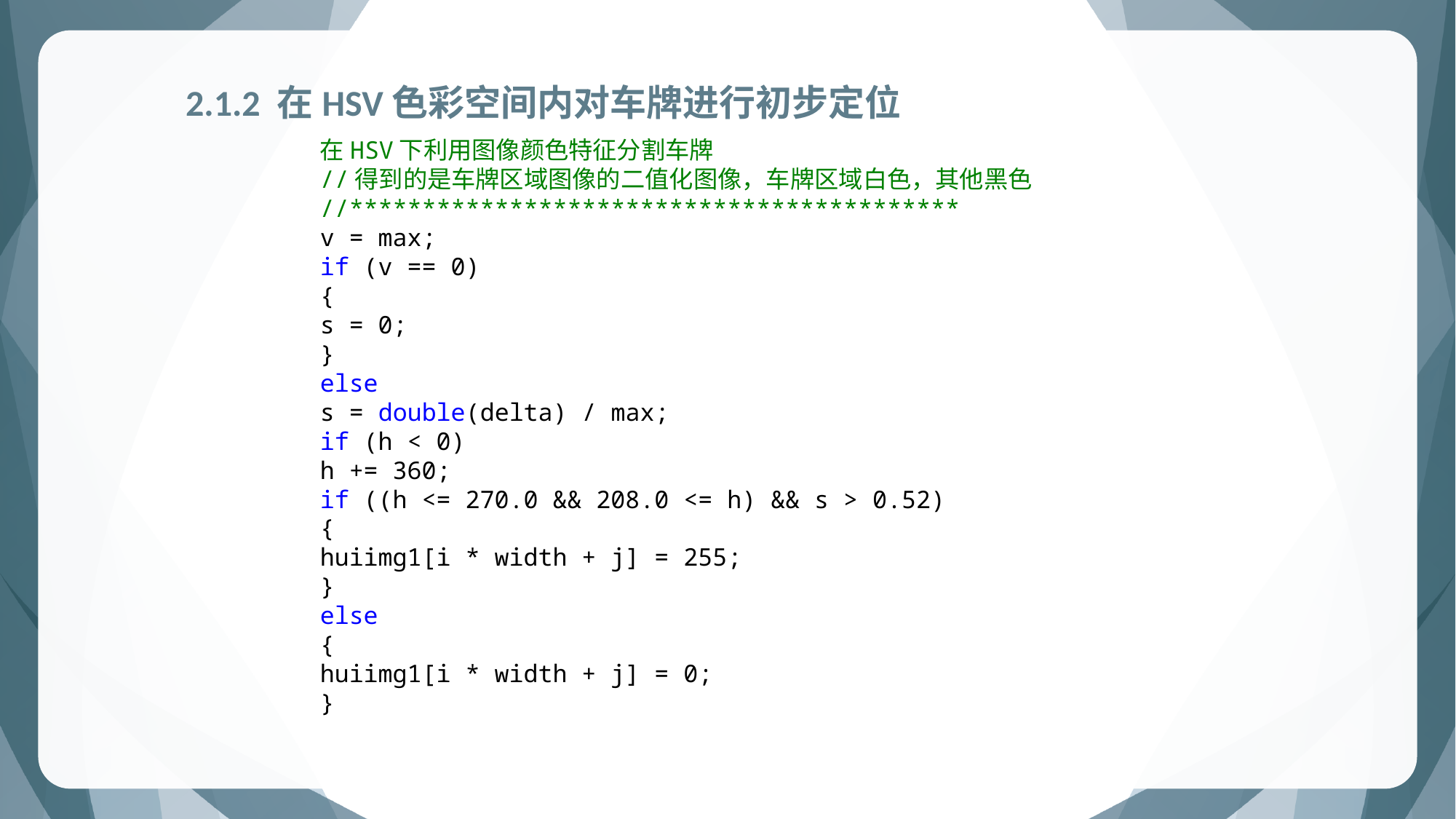

2.1.2 在HSV色彩空间内对车牌进行初步定位
在HSV下利用图像颜色特征分割车牌
//得到的是车牌区域图像的二值化图像，车牌区域白色，其他黑色
//******************************************
v = max;
if (v == 0)
{
s = 0;
}
else
s = double(delta) / max;
if (h < 0)
h += 360;
if ((h <= 270.0 && 208.0 <= h) && s > 0.52)
{
huiimg1[i * width + j] = 255;
}
else
{
huiimg1[i * width + j] = 0;
}